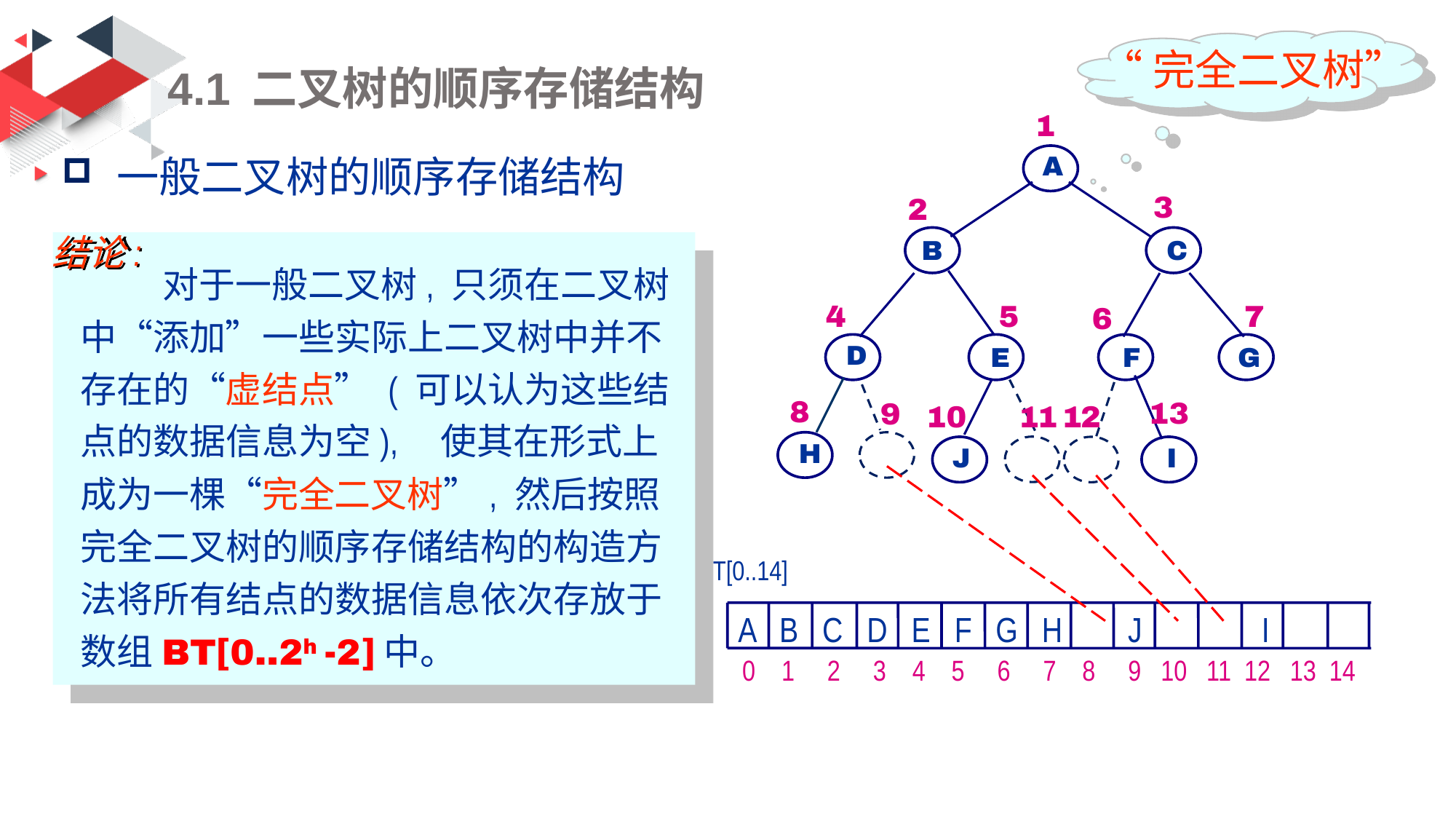

“完全二叉树”
# 4.1 二叉树的顺序存储结构
1
3
2
4
5
7
6
8
13
9
10
11
12
一般二叉树的顺序存储结构
A

B
C

D

E
F
G

H

J
I

结论:

         对于一般二叉树, 只须在二叉树中“添加”一些实际上二叉树中并不存在的“虚结点” ( 可以认为这些结点的数据信息为空),    使其在形式上成为一棵“完全二叉树”, 然后按照完全二叉树的顺序存储结构的构造方法将所有结点的数据信息依次存放于数组BT[0..2h -2]中。

BT[0..14]
A   B   C   D   E   F   G   H        J               I

0    1     2     3    4    5     6     7    8     9   10   11  12   13  14